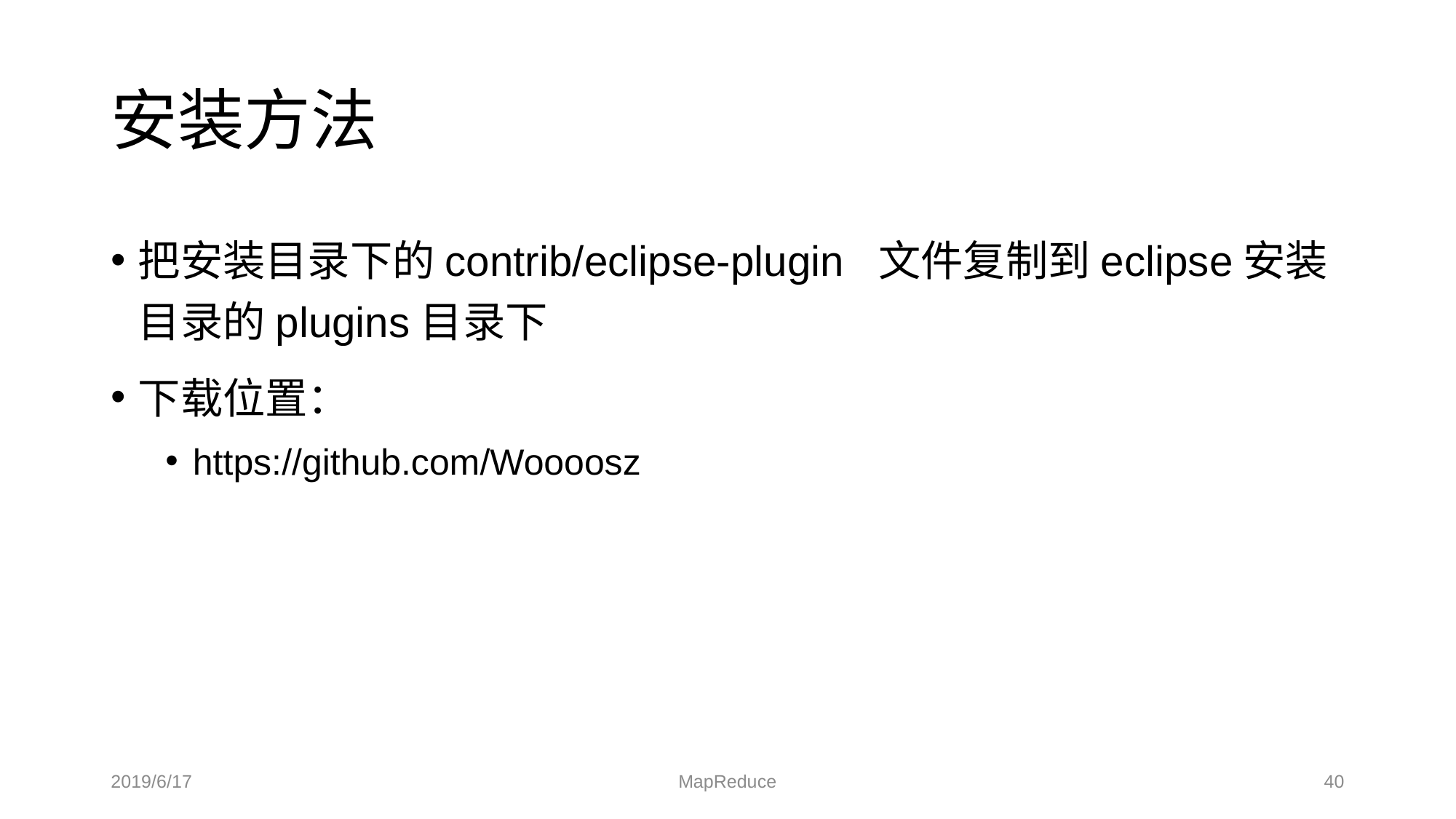

# 安装方法
把安装目录下的contrib/eclipse-plugin  文件复制到eclipse安装目录的plugins目录下
下载位置：
https://github.com/Woooosz
2019/6/17
MapReduce
40